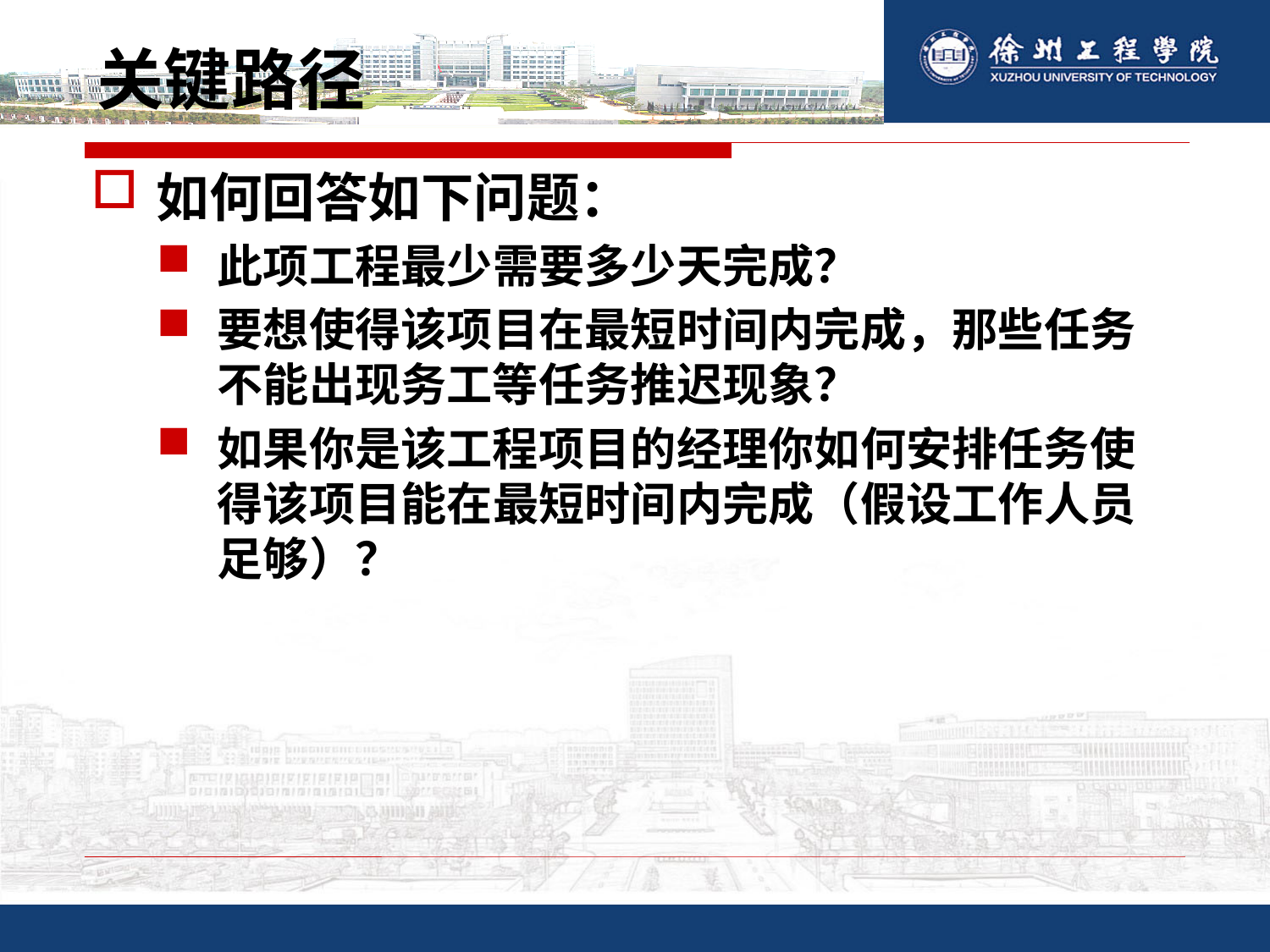

# 关键路径
如何回答如下问题：
此项工程最少需要多少天完成？
要想使得该项目在最短时间内完成，那些任务不能出现务工等任务推迟现象？
如果你是该工程项目的经理你如何安排任务使得该项目能在最短时间内完成（假设工作人员足够）？